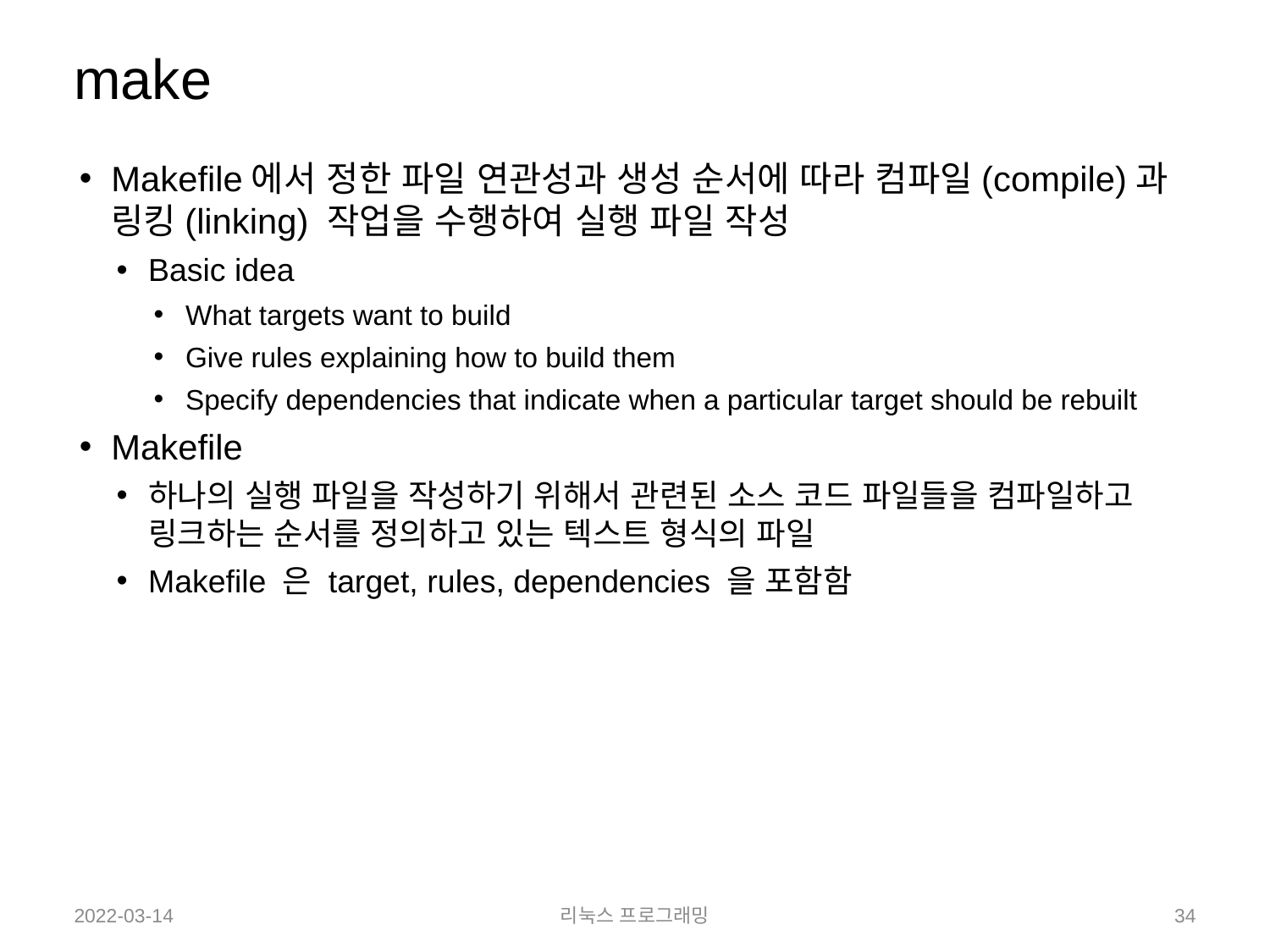

# make
Makefile에서 정한 파일 연관성과 생성 순서에 따라 컴파일(compile)과 링킹(linking) 작업을 수행하여 실행 파일 작성
Basic idea
What targets want to build
Give rules explaining how to build them
Specify dependencies that indicate when a particular target should be rebuilt
Makefile
하나의 실행 파일을 작성하기 위해서 관련된 소스 코드 파일들을 컴파일하고 링크하는 순서를 정의하고 있는 텍스트 형식의 파일
Makefile 은 target, rules, dependencies 을 포함함

2022-03-14
리눅스 프로그래밍
34